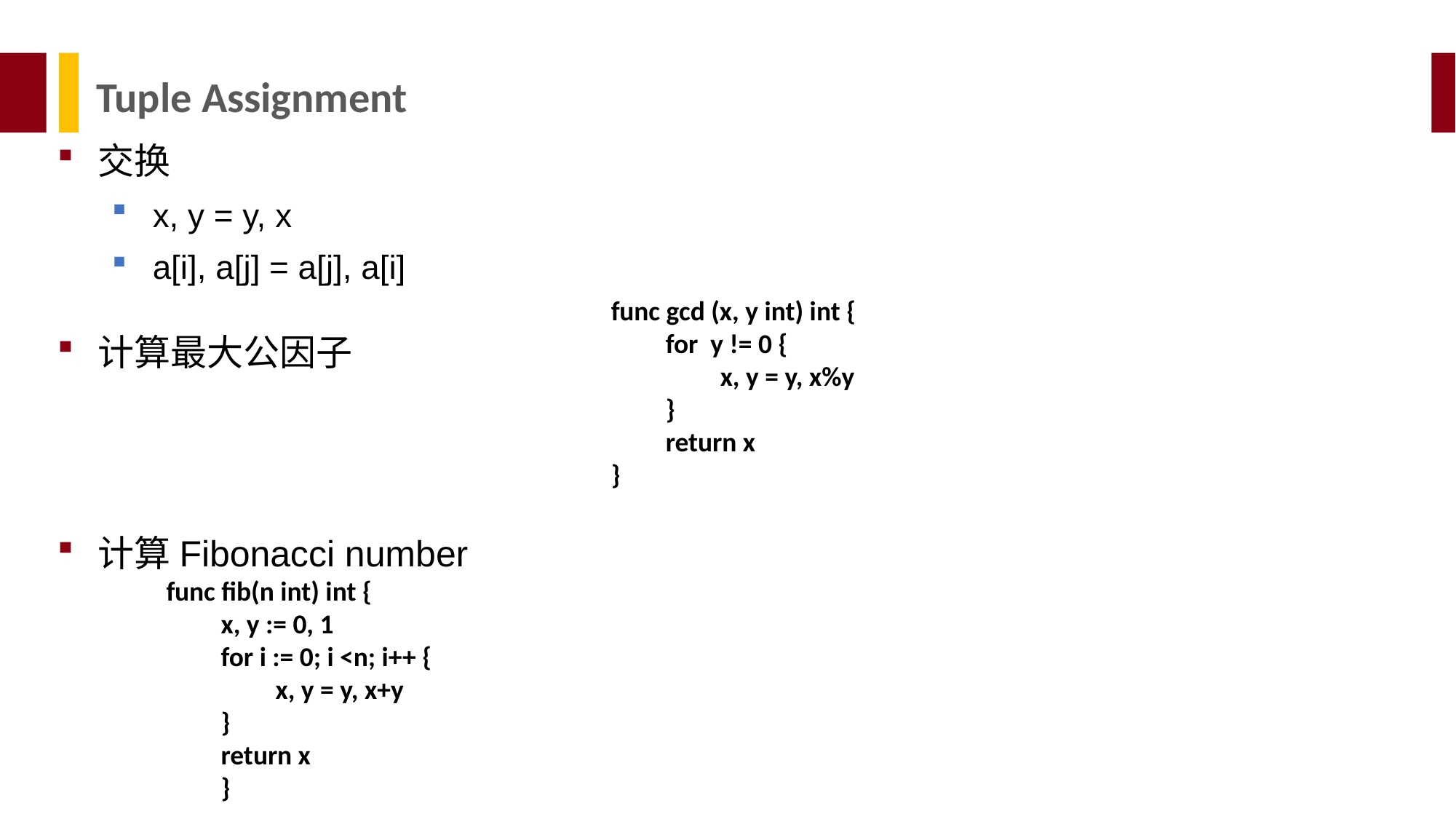

Tuple Assignment
交换
x, y = y, x
a[i], a[j] = a[j], a[i]
计算最大公因子

计算Fibonacci number
func fib(n int) int {
x, y := 0, 1
for i := 0; i <n; i++ {
x, y = y, x+y
}
return x
}
func gcd (x, y int) int {
for  y != 0 {
x, y = y, x%y
}
return x
}